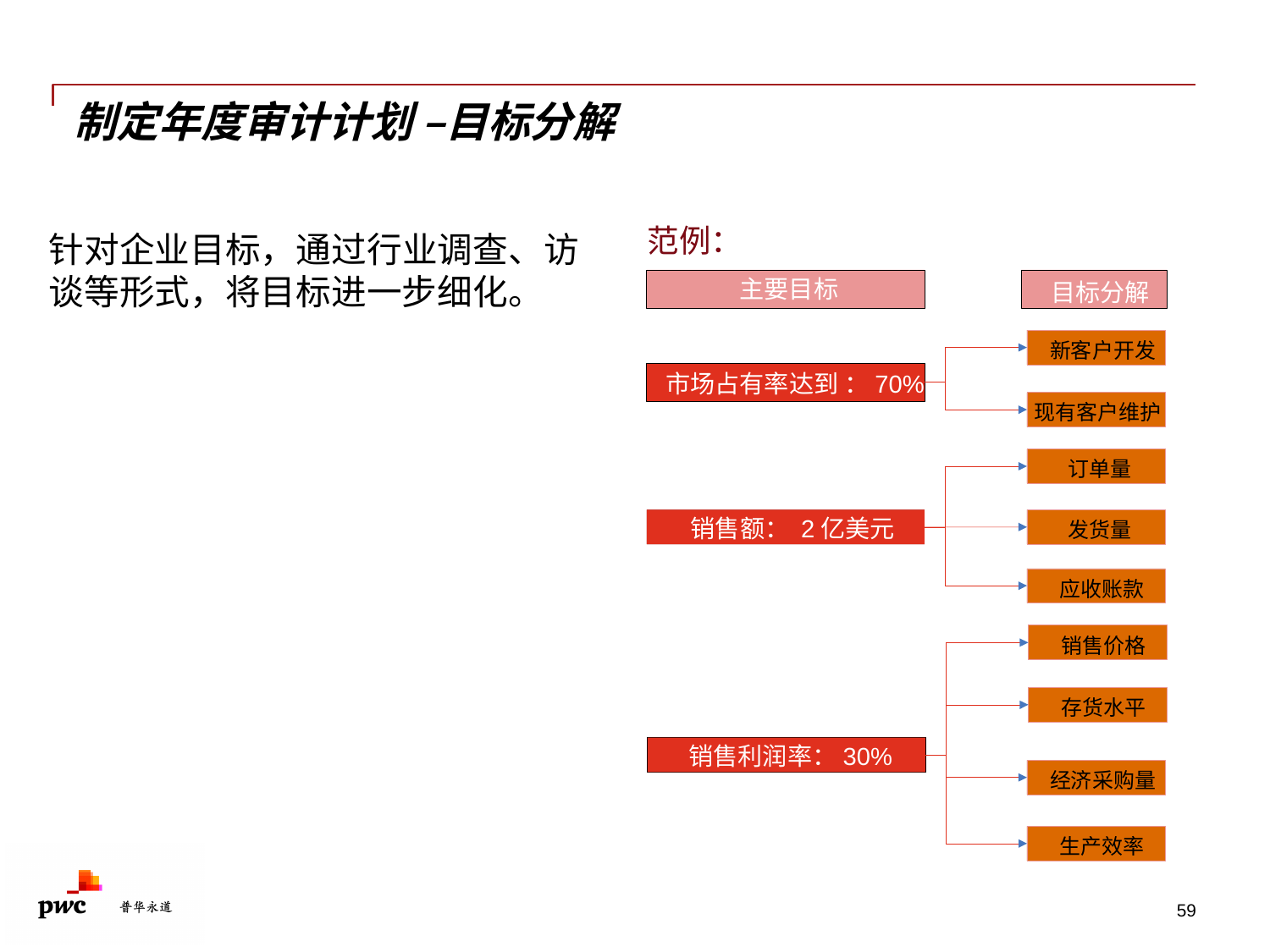

# 制定年度审计计划 –目标分解
范例：
针对企业目标，通过行业调查、访谈等形式，将目标进一步细化。

主要目标
目标分解

新客户开发

市场占有率达到 ：70%

现有客户维护

订单量

销售额： 2亿美元
发货量

应收账款

销售价格

存货水平

销售利润率：30%

经济采购量

生产效率

59